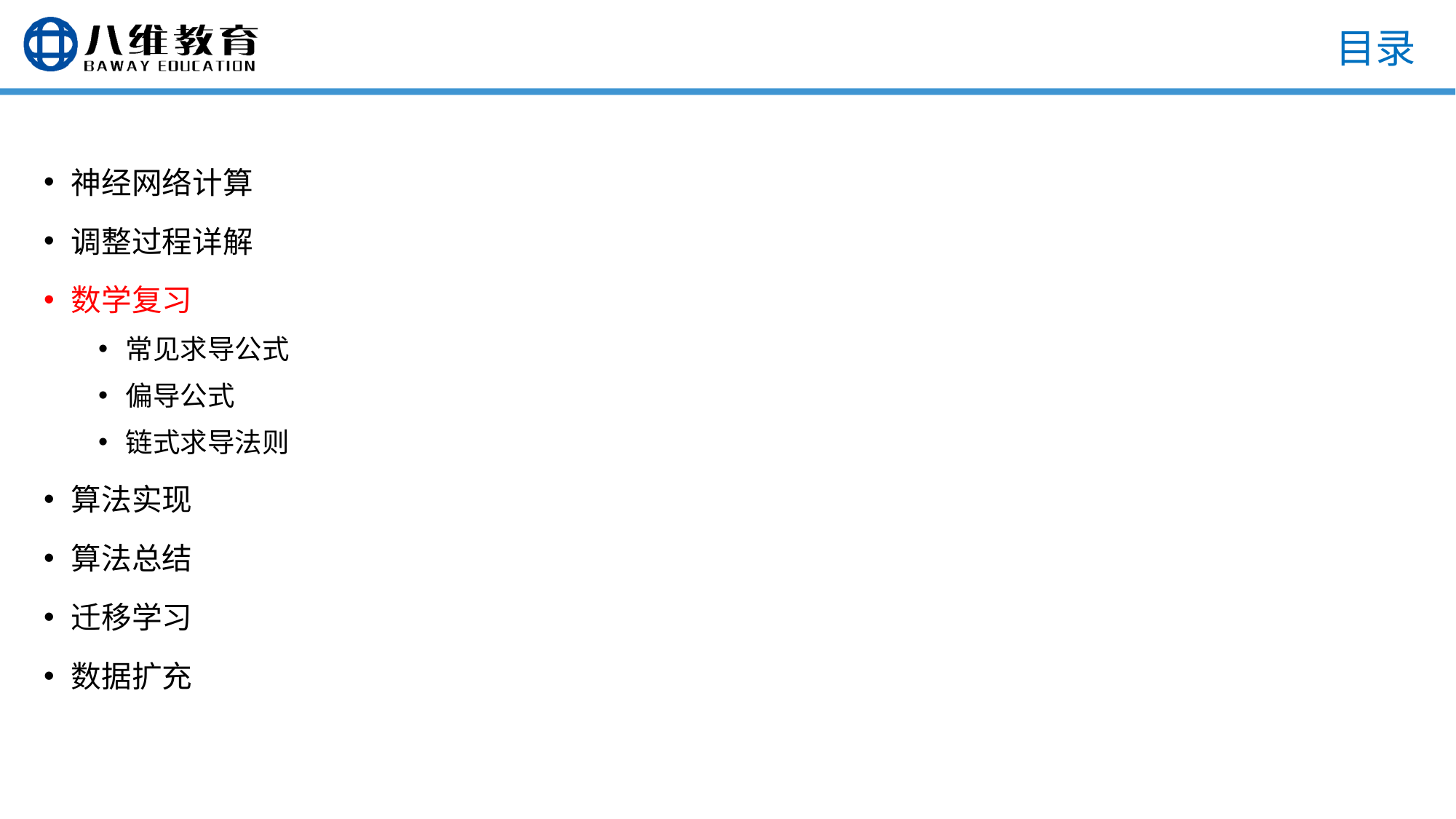

# 目录
神经网络计算
调整过程详解
数学复习
常见求导公式
偏导公式
链式求导法则
算法实现
算法总结
迁移学习
数据扩充